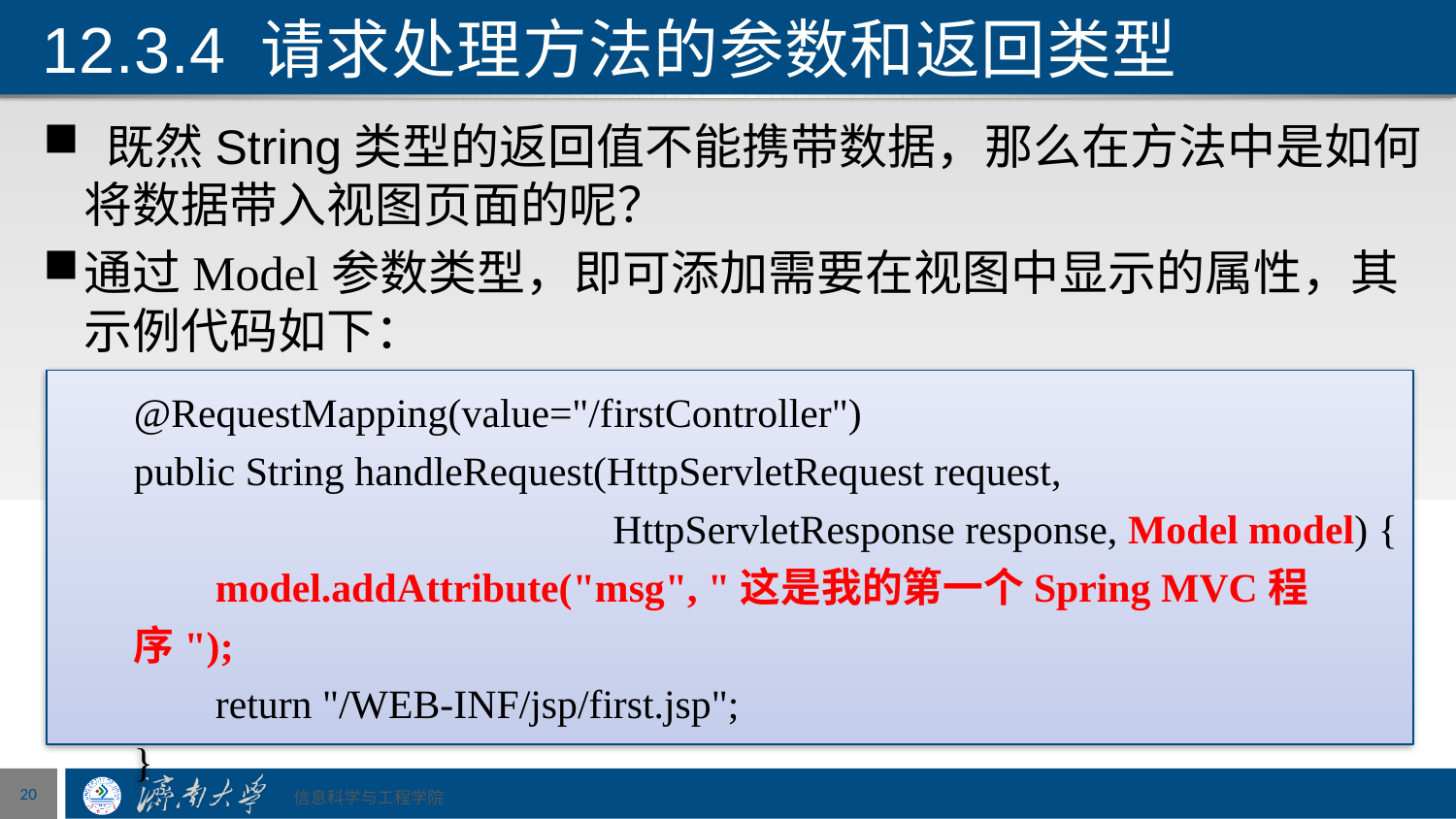

# 12.3.4 请求处理方法的参数和返回类型
 既然String类型的返回值不能携带数据，那么在方法中是如何将数据带入视图页面的呢？
通过Model参数类型，即可添加需要在视图中显示的属性，其示例代码如下：
@RequestMapping(value="/firstController")
public String handleRequest(HttpServletRequest request,
                                               HttpServletResponse response, Model model) {
        model.addAttribute("msg", "这是我的第一个Spring MVC程序");
        return "/WEB-INF/jsp/first.jsp";
}